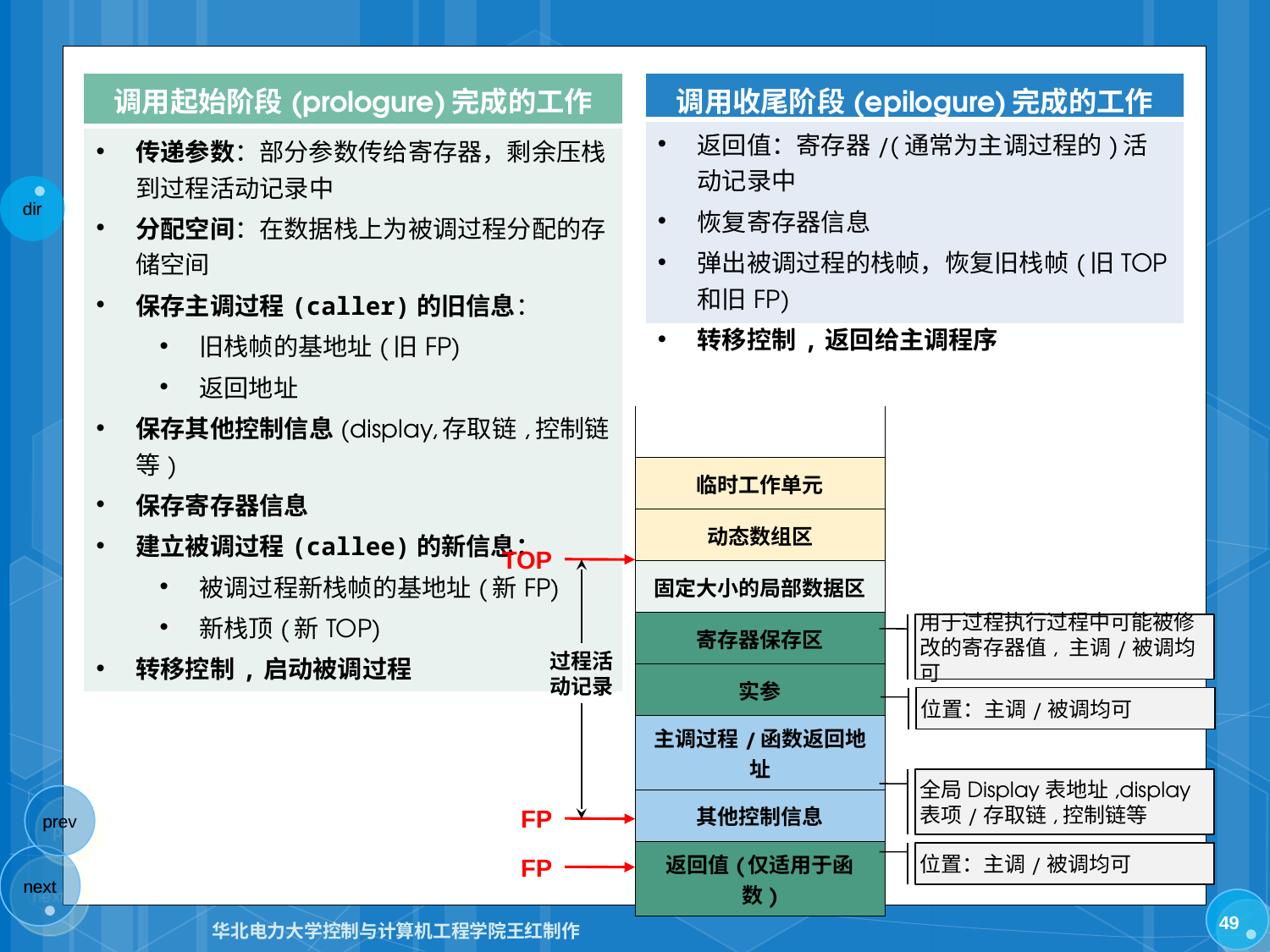

| 调用起始阶段(prologure)完成的工作 |
| --- |
| 传递参数：部分参数传给寄存器，剩余压栈到过程活动记录中 分配空间：在数据栈上为被调过程分配的存储空间 保存主调过程(caller)的旧信息： 旧栈帧的基地址(旧FP) 返回地址 保存其他控制信息(display,存取链,控制链等) 保存寄存器信息 建立被调过程(callee)的新信息： 被调过程新栈帧的基地址(新FP) 新栈顶(新TOP) 转移控制,启动被调过程 |
| 调用收尾阶段(epilogure)完成的工作 |
| --- |
| 返回值：寄存器/(通常为主调过程的)活动记录中 恢复寄存器信息 弹出被调过程的栈帧，恢复旧栈帧(旧TOP和旧FP) 转移控制,返回给主调程序 |
|  |
| --- |
| 临时工作单元 |
| 动态数组区 |
| 固定大小的局部数据区 |
| 寄存器保存区 |
| 实参 |
| 主调过程/函数返回地址 |
| 其他控制信息 |
| 返回值(仅适用于函数) |
TOP
用于过程执行过程中可能被修改的寄存器值, 主调/被调均可
过程活动记录
位置：主调/被调均可
全局Display表地址,display表项/存取链,控制链等
FP
位置：主调/被调均可
FP
49
华北电力大学控制与计算机工程学院王红制作